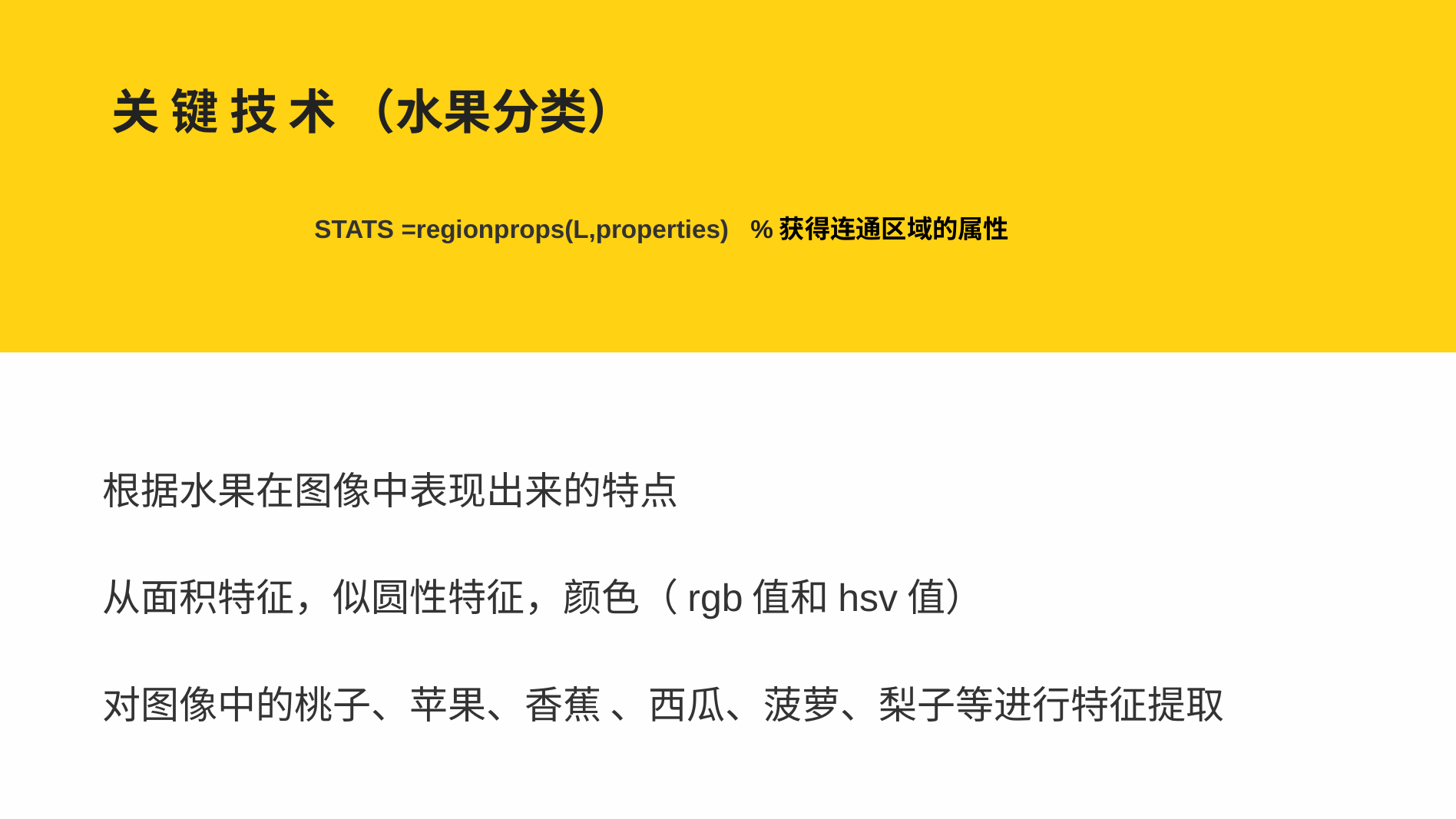

关 键 技 术 （水果分类）
STATS =regionprops(L,properties)   %获得连通区域的属性

根据水果在图像中表现出来的特点

从面积特征，似圆性特征，颜色（rgb值和hsv值）

对图像中的桃子、苹果、香蕉 、西瓜、菠萝、梨子等进行特征提取